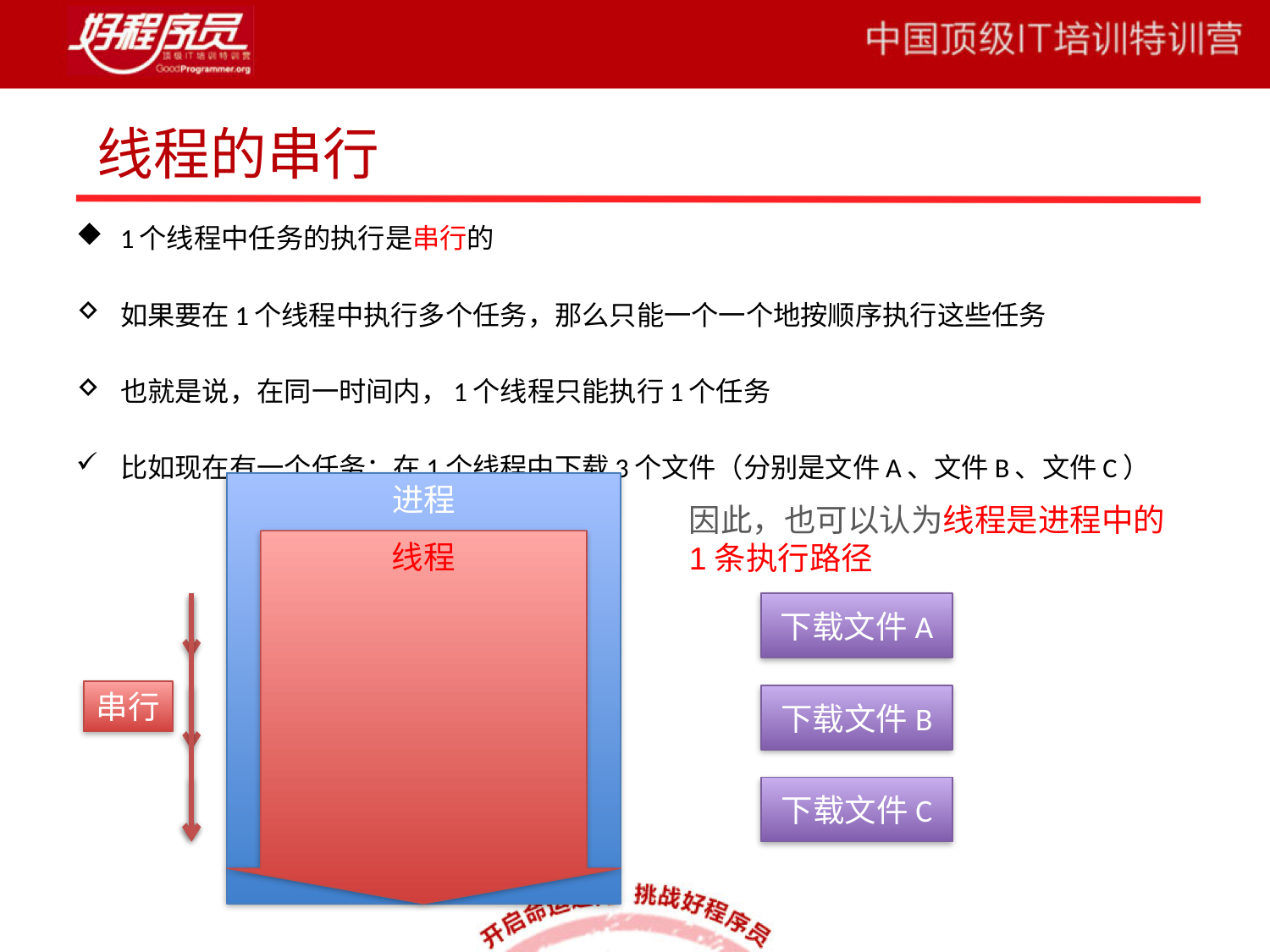

线程的串行
1个线程中任务的执行是串行的

如果要在1个线程中执行多个任务，那么只能一个一个地按顺序执行这些任务

也就是说，在同一时间内，1个线程只能执行1个任务

比如现在有一个任务：在1个线程中下载3个文件（分别是文件A、文件B、文件C）

进程
因此，也可以认为线程是进程中的1条执行路径
线程
下载文件A
串行
下载文件B
下载文件C